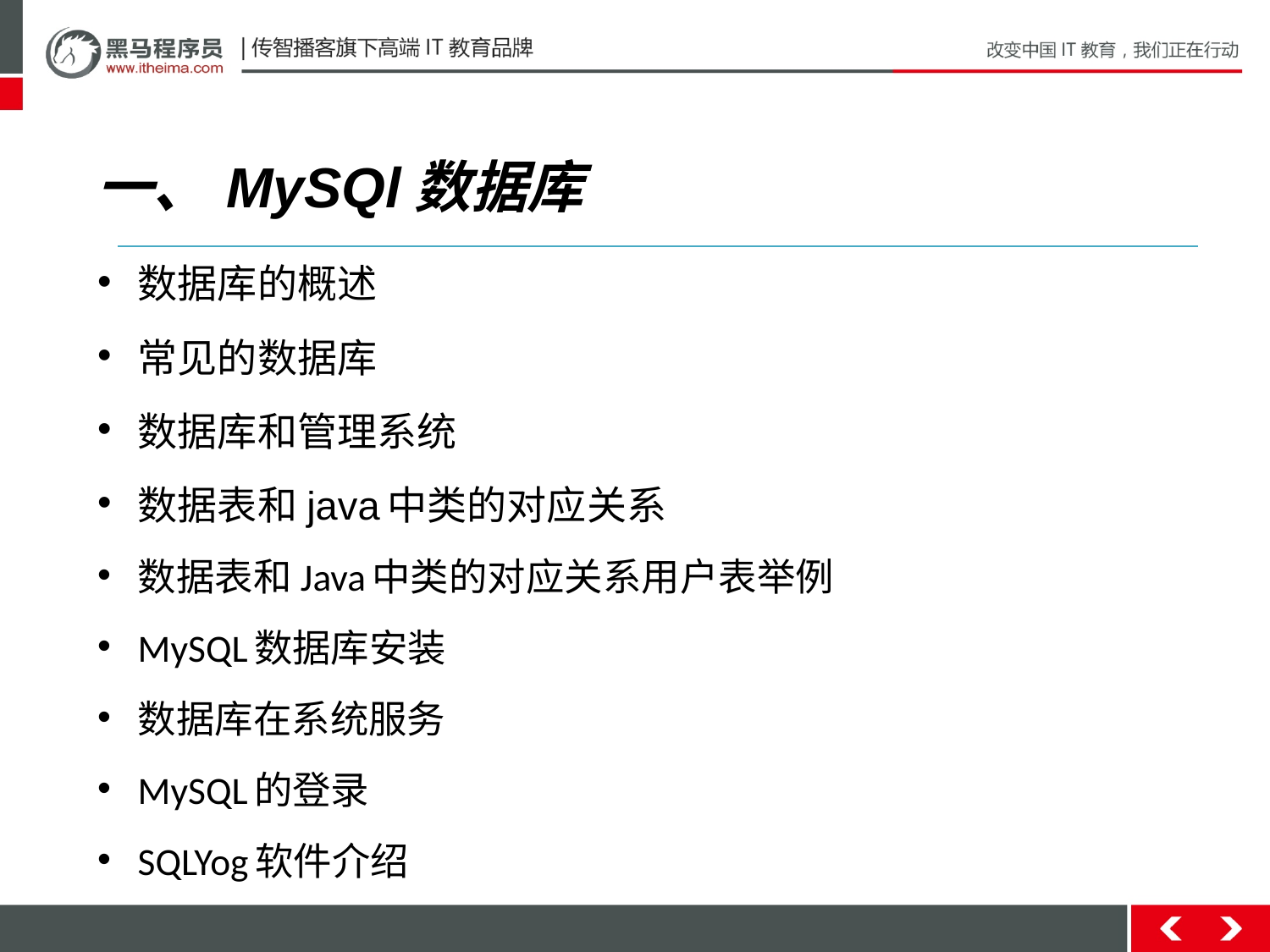

一、MySQl数据库
数据库的概述
常见的数据库
数据库和管理系统
数据表和java中类的对应关系
数据表和Java中类的对应关系用户表举例
MySQL数据库安装
数据库在系统服务
MySQL的登录
SQLYog软件介绍